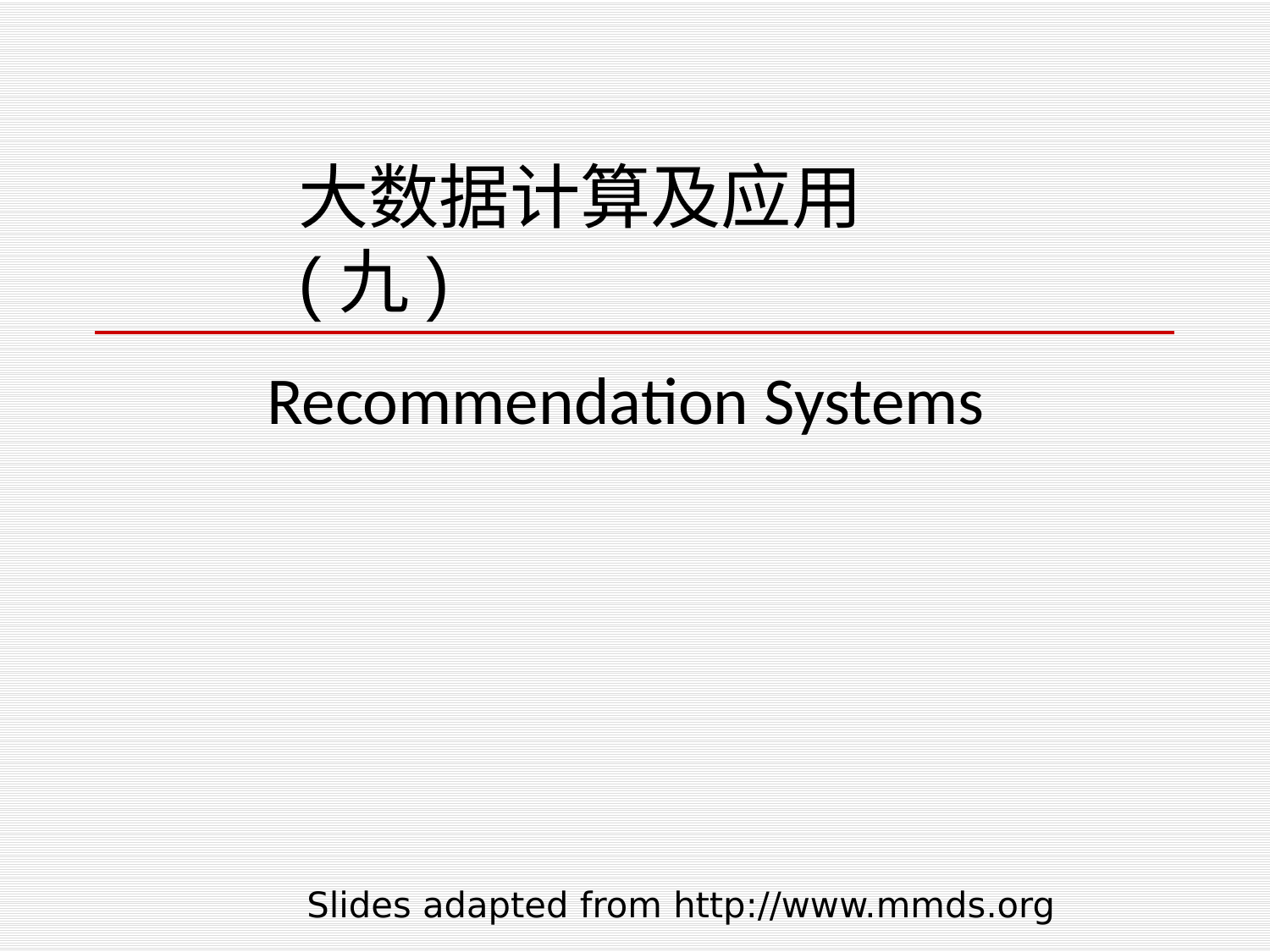

大数据计算及应用(九)
Recommendation Systems
Slides adapted from http://www.mmds.org